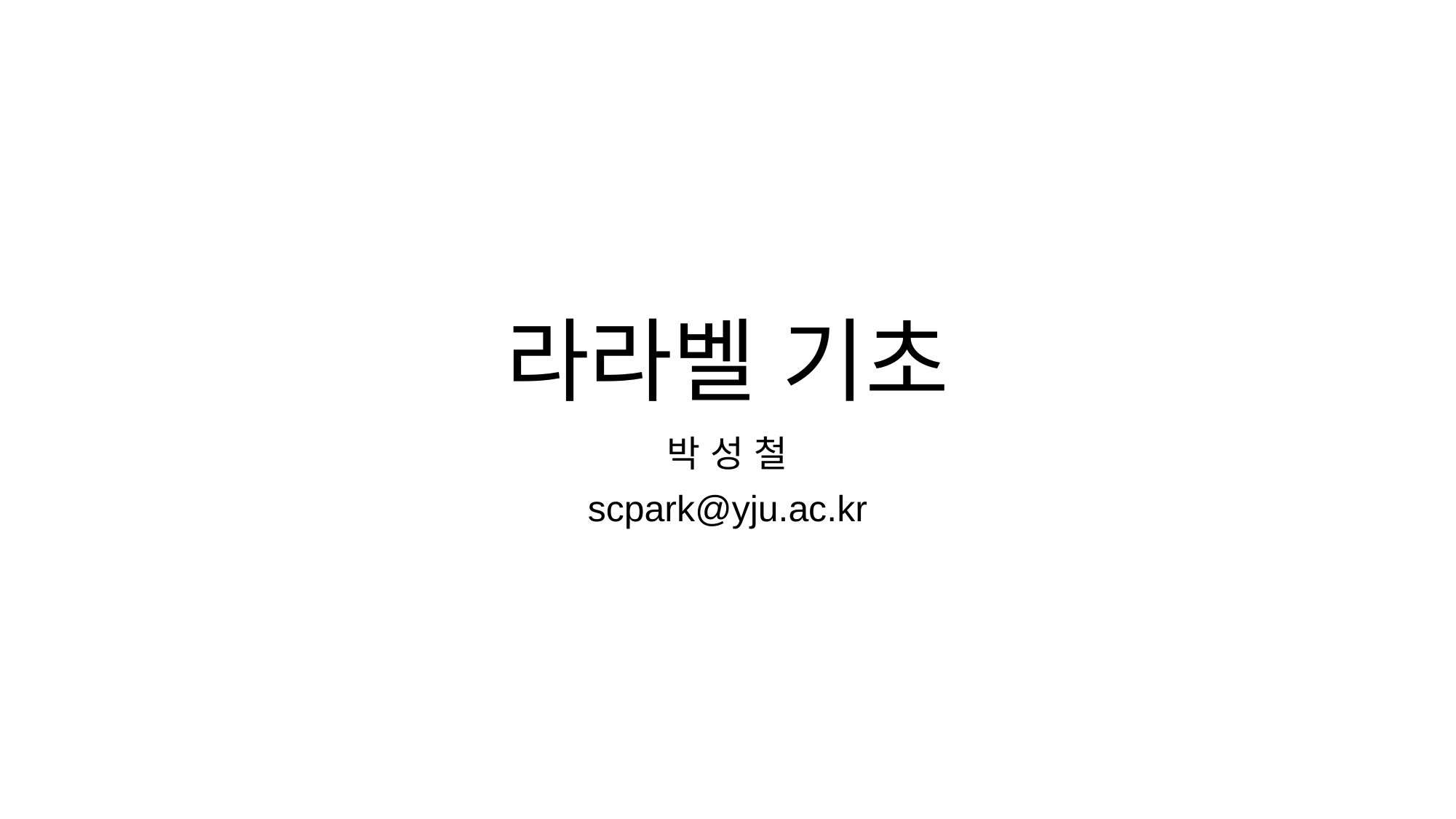

# 라라벨 기초
박 성 철
scpark@yju.ac.kr